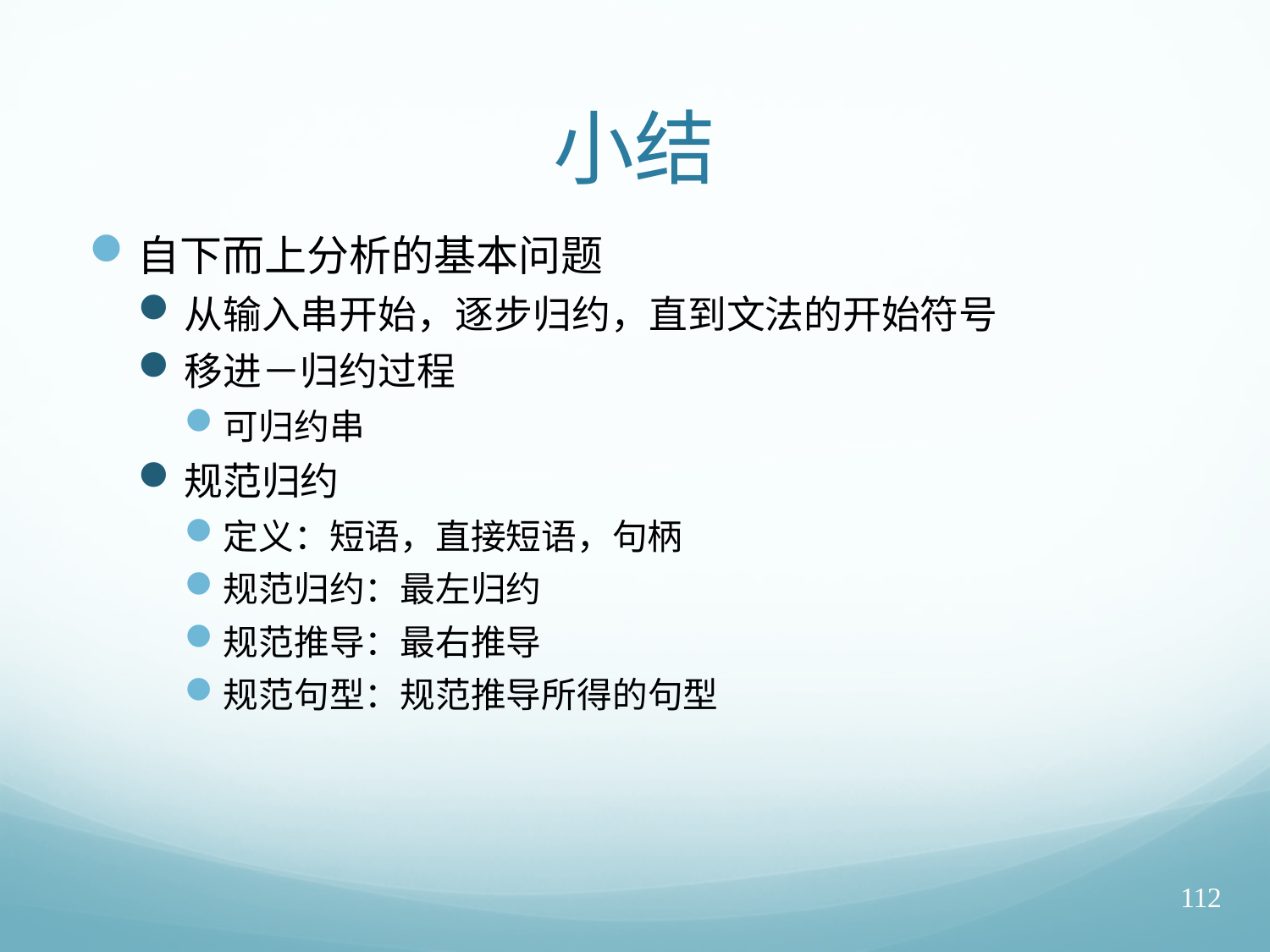

# 小结
自下而上分析的基本问题
从输入串开始，逐步归约，直到文法的开始符号
移进－归约过程
可归约串
规范归约
定义：短语，直接短语，句柄
规范归约：最左归约
规范推导：最右推导
规范句型：规范推导所得的句型
112